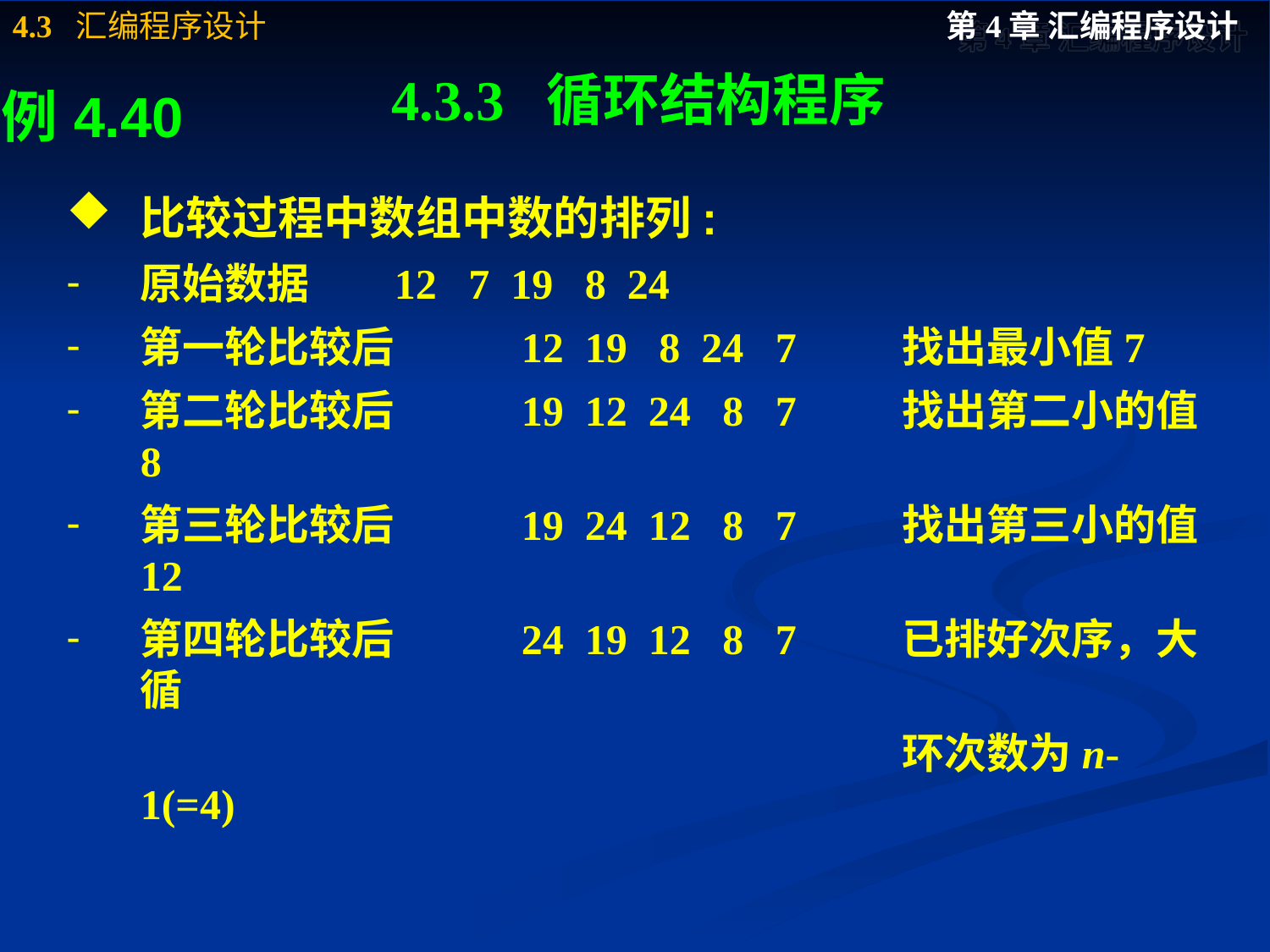

# 4.3.3  循环结构程序
例4.40
比较过程中数组中数的排列:
原始数据      	12   7  19   8  24
第一轮比较后  	12  19   8  24   7	找出最小值7
第二轮比较后  	19  12  24   8   7	找出第二小的值8
第三轮比较后  	19  24  12   8   7	找出第三小的值12
第四轮比较后  	24  19  12   8   7	已排好次序，大循
							环次数为n-1(=4)